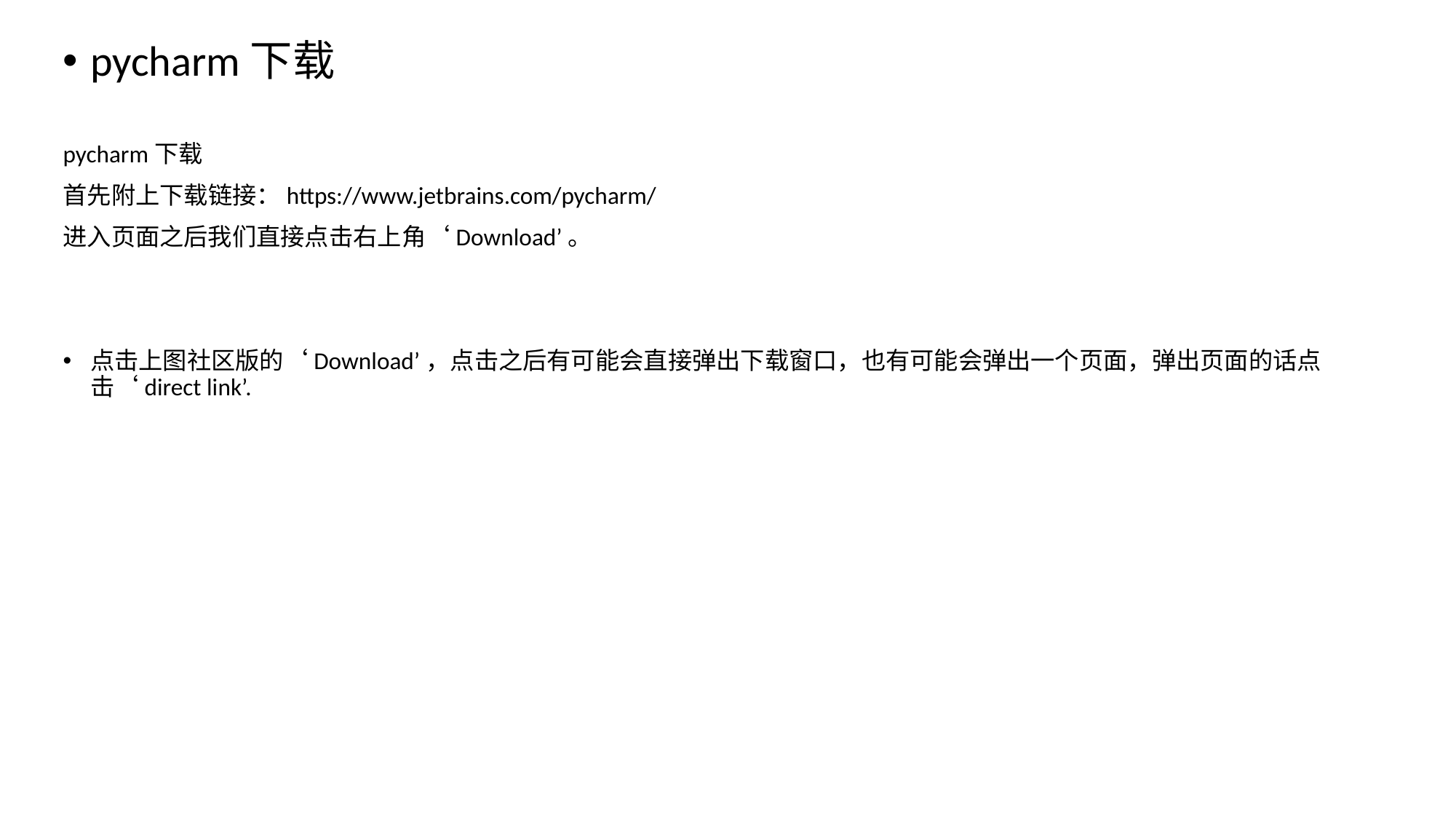

pycharm下载

pycharm下载
首先附上下载链接：https://www.jetbrains.com/pycharm/
进入页面之后我们直接点击右上角‘Download’。

点击上图社区版的‘Download’，点击之后有可能会直接弹出下载窗口，也有可能会弹出一个页面，弹出页面的话点击‘direct link’.